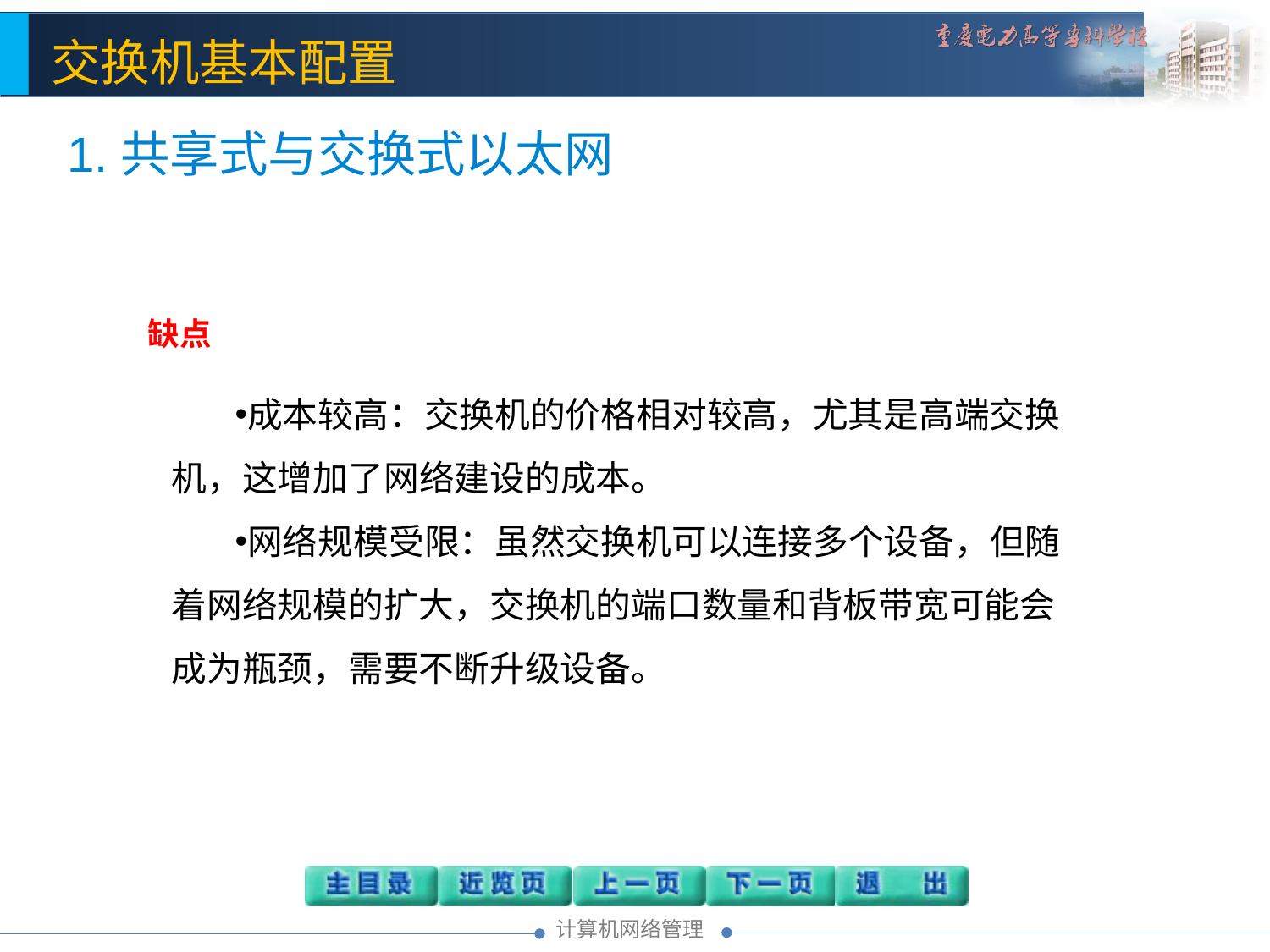

1.共享式与交换式以太网
缺点
成本较高：交换机的价格相对较高，尤其是高端交换机，这增加了网络建设的成本。
网络规模受限：虽然交换机可以连接多个设备，但随着网络规模的扩大，交换机的端口数量和背板带宽可能会成为瓶颈，需要不断升级设备。